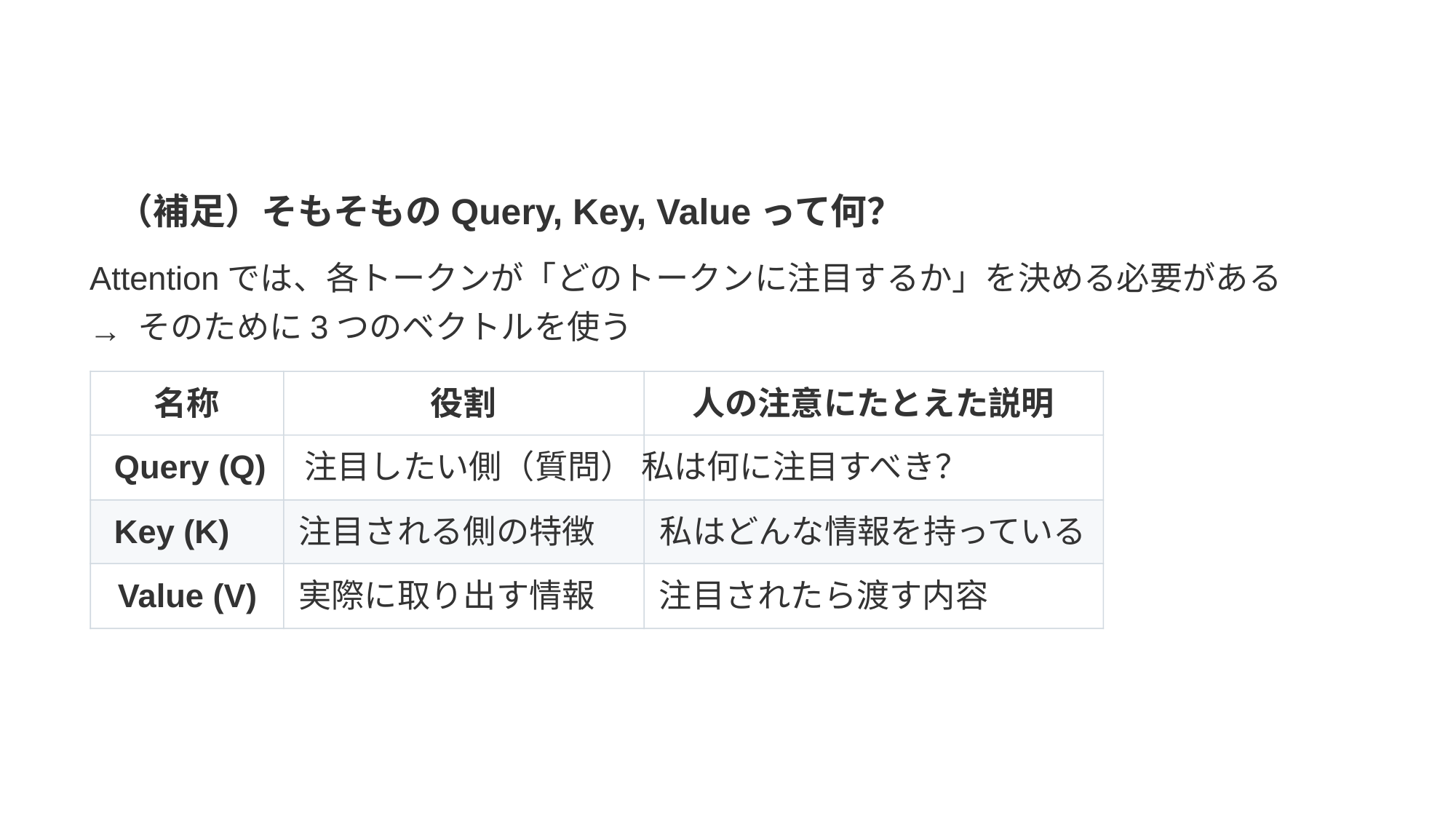

（補足）そもそものQuery, Key, Valueって何？
Attentionでは、各トークンが「どのトークンに注目するか」を決める必要がある
 そのために3つのベクトルを使う
→

名称
役割
人の注意にたとえた説明

Query (Q)
注目したい側（質問） 私は何に注目すべき？

Key (K)
注目される側の特徴
私はどんな情報を持っている

Value (V)
実際に取り出す情報
注目されたら渡す内容